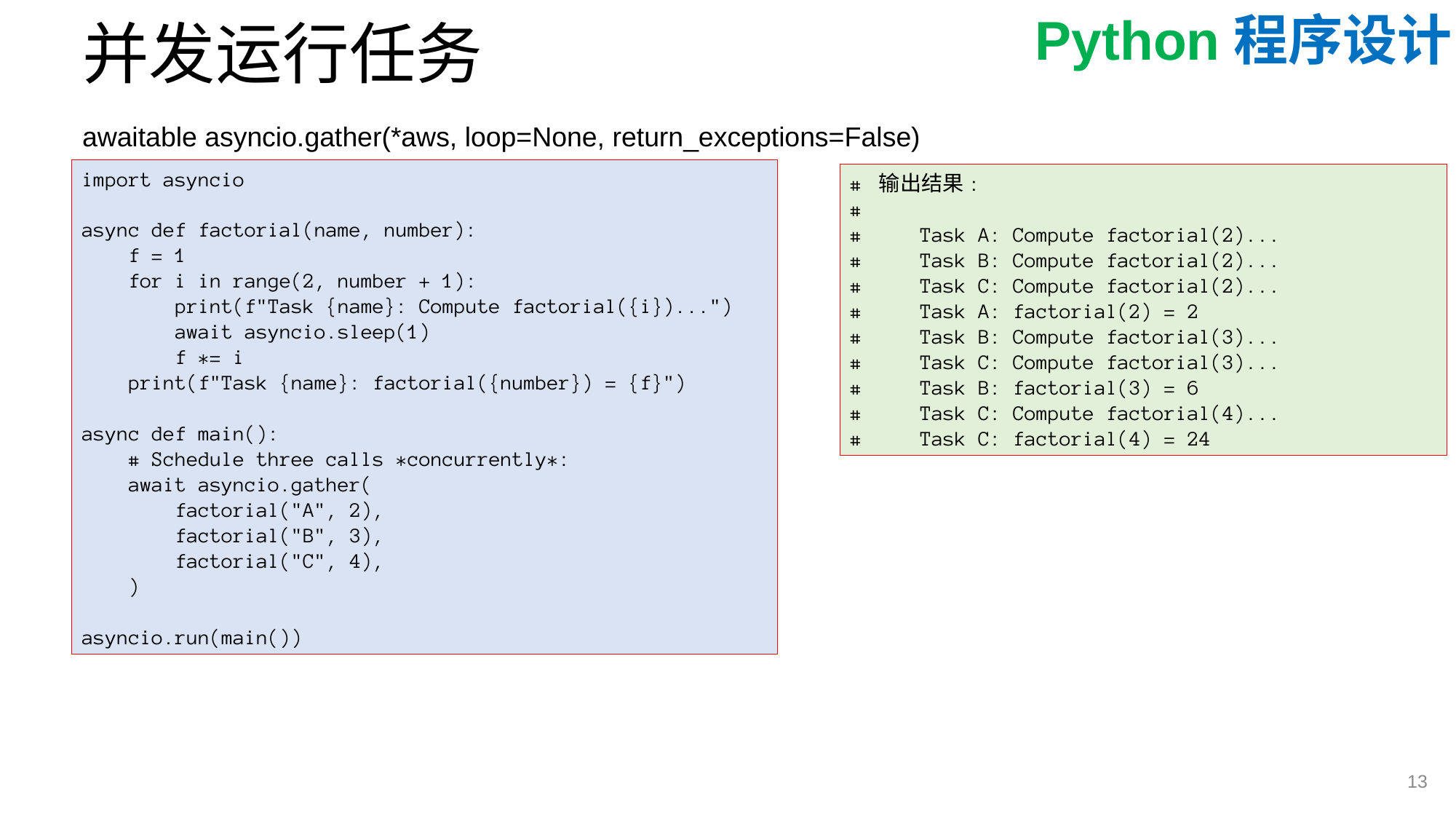

# 并发运行任务
awaitable asyncio.gather(*aws, loop=None, return_exceptions=False)
import asyncio

async def factorial(name, number):
    f = 1
    for i in range(2, number + 1):
        print(f"Task {name}: Compute factorial({i})...")
        await asyncio.sleep(1)
        f *= i
    print(f"Task {name}: factorial({number}) = {f}")

async def main():
    # Schedule three calls *concurrently*:
    await asyncio.gather(
        factorial("A", 2),
        factorial("B", 3),
        factorial("C", 4),
    )

asyncio.run(main())
# 输出结果:
#
#     Task A: Compute factorial(2)...
#     Task B: Compute factorial(2)...
#     Task C: Compute factorial(2)...
#     Task A: factorial(2) = 2
#     Task B: Compute factorial(3)...
#     Task C: Compute factorial(3)...
#     Task B: factorial(3) = 6
#     Task C: Compute factorial(4)...
#     Task C: factorial(4) = 24
13